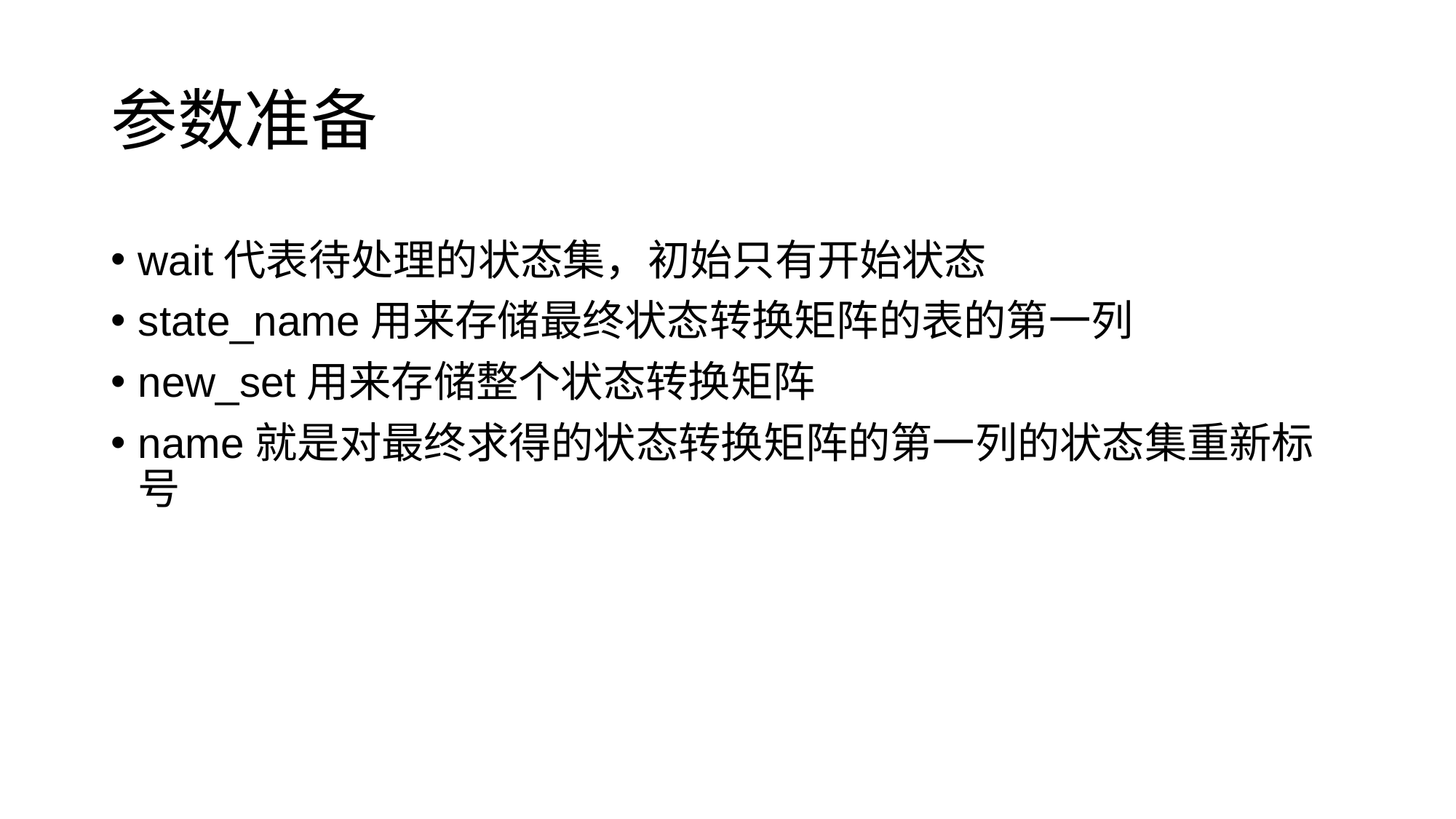

# 参数准备
wait代表待处理的状态集，初始只有开始状态
state_name用来存储最终状态转换矩阵的表的第一列
new_set用来存储整个状态转换矩阵
name就是对最终求得的状态转换矩阵的第一列的状态集重新标号